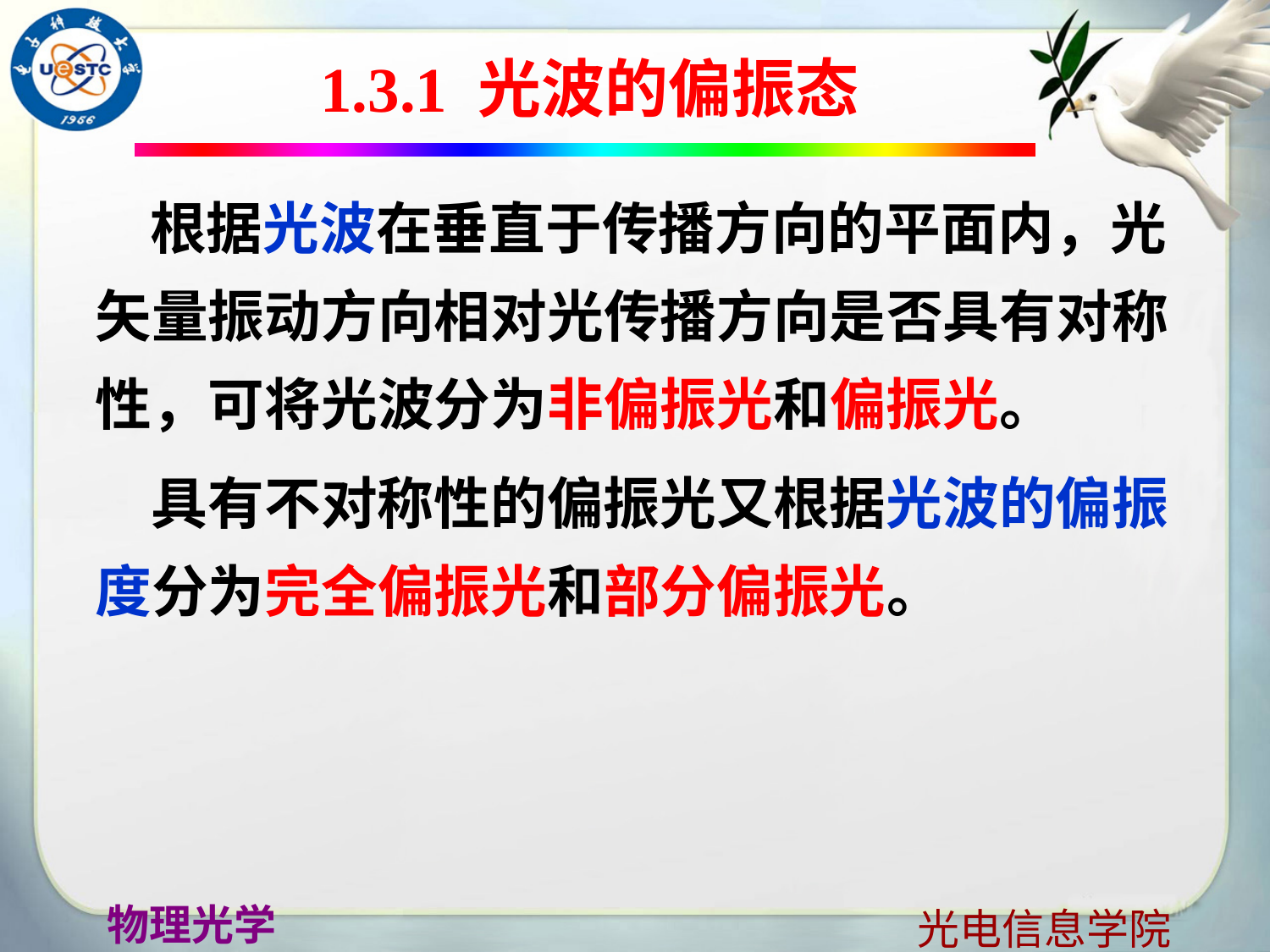

# 1.3.1 光波的偏振态
       根据光波在垂直于传播方向的平面内，光矢量振动方向相对光传播方向是否具有对称性，可将光波分为非偏振光和偏振光。
       具有不对称性的偏振光又根据光波的偏振度分为完全偏振光和部分偏振光。